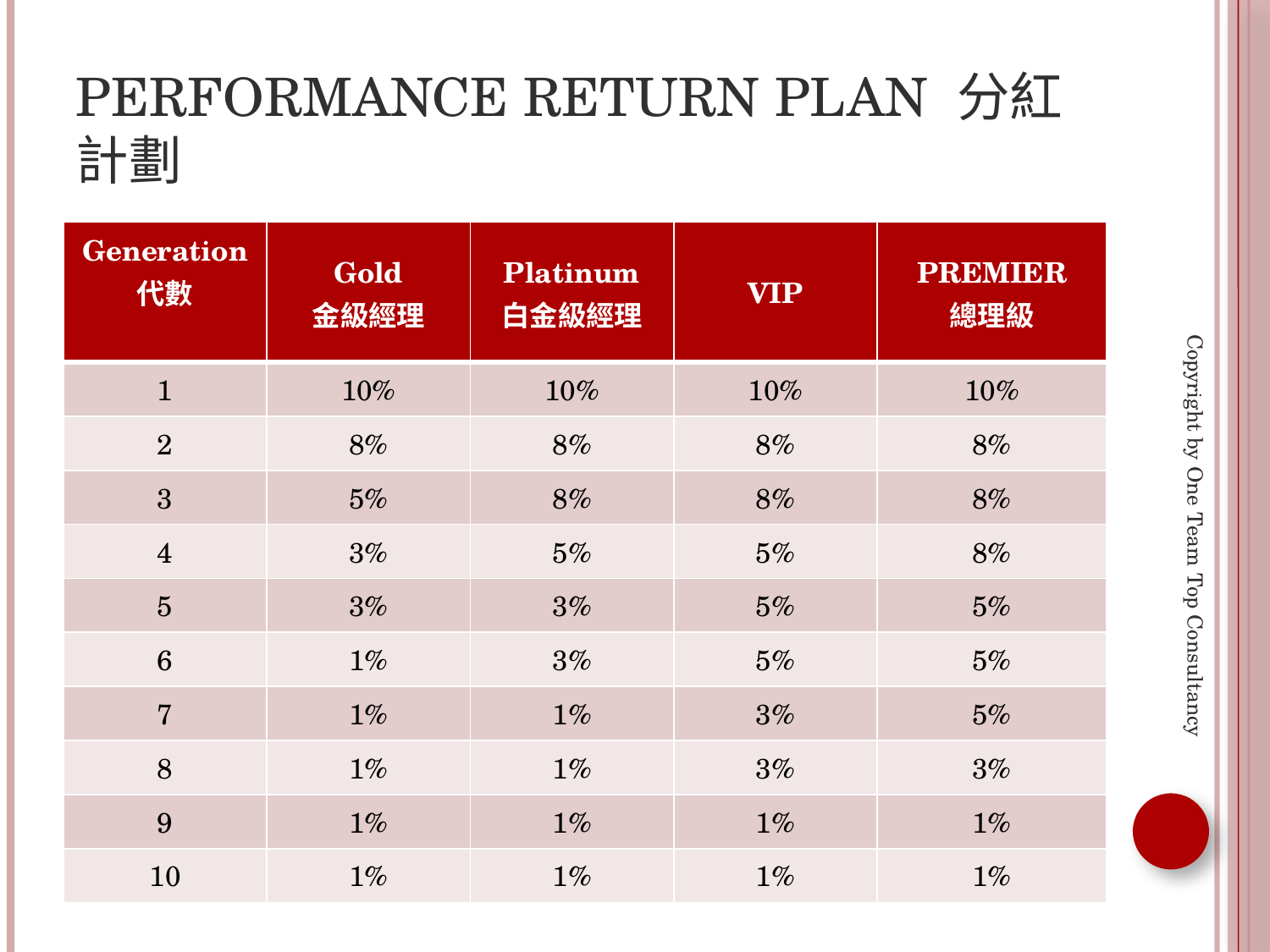

# Performance Return Plan 分紅計劃
| Generation 代數 | Gold 金級經理 | Platinum 白金級經理 | VIP | PREMIER 總理級 |
| --- | --- | --- | --- | --- |
| 1 | 10% | 10% | 10% | 10% |
| 2 | 8% | 8% | 8% | 8% |
| 3 | 5% | 8% | 8% | 8% |
| 4 | 3% | 5% | 5% | 8% |
| 5 | 3% | 3% | 5% | 5% |
| 6 | 1% | 3% | 5% | 5% |
| 7 | 1% | 1% | 3% | 5% |
| 8 | 1% | 1% | 3% | 3% |
| 9 | 1% | 1% | 1% | 1% |
| 10 | 1% | 1% | 1% | 1% |
Copyright by One Team Top Consultancy